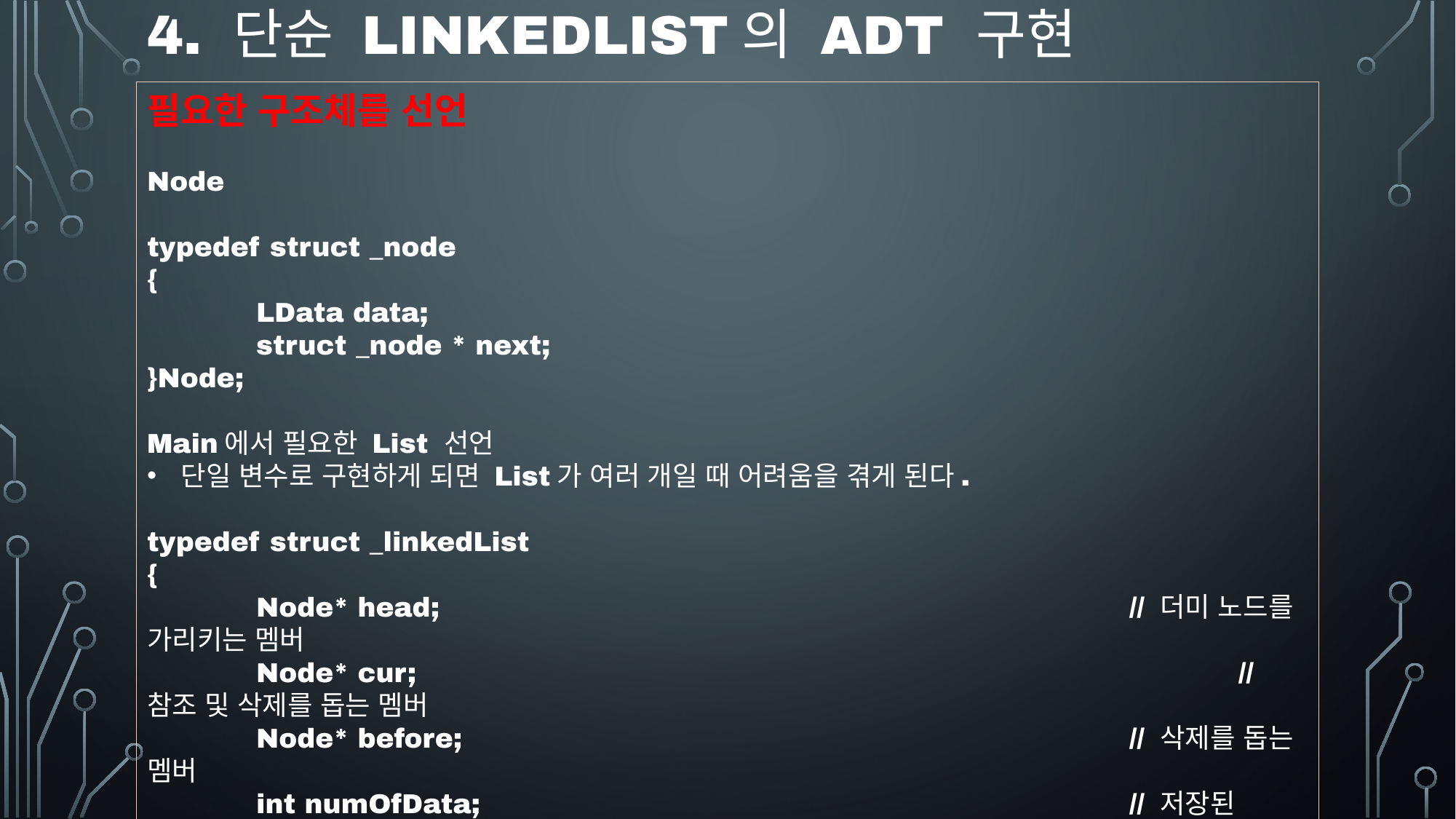

# 4. 단순 LinkedList의 ADT 구현
필요한 구조체를 선언

Node

typedef struct _node
{
	LData data;
	struct _node * next;
}Node;

Main에서 필요한 List 선언
단일 변수로 구현하게 되면 List가 여러 개일 때 어려움을 겪게 된다.

typedef struct _linkedList
{
	Node* head; 							// 더미 노드를 가리키는 멤버
	Node* cur;								// 참조 및 삭제를 돕는 멤버
	Node* before;							// 삭제를 돕는 멤버
	int numOfData;						// 저장된 데이터 수를 기록하기 위한 멤버
	int (*comp)(LData d1, LData d2);		// 정렬의 기준을 등록하기 위한 멤버
}LinkedList;